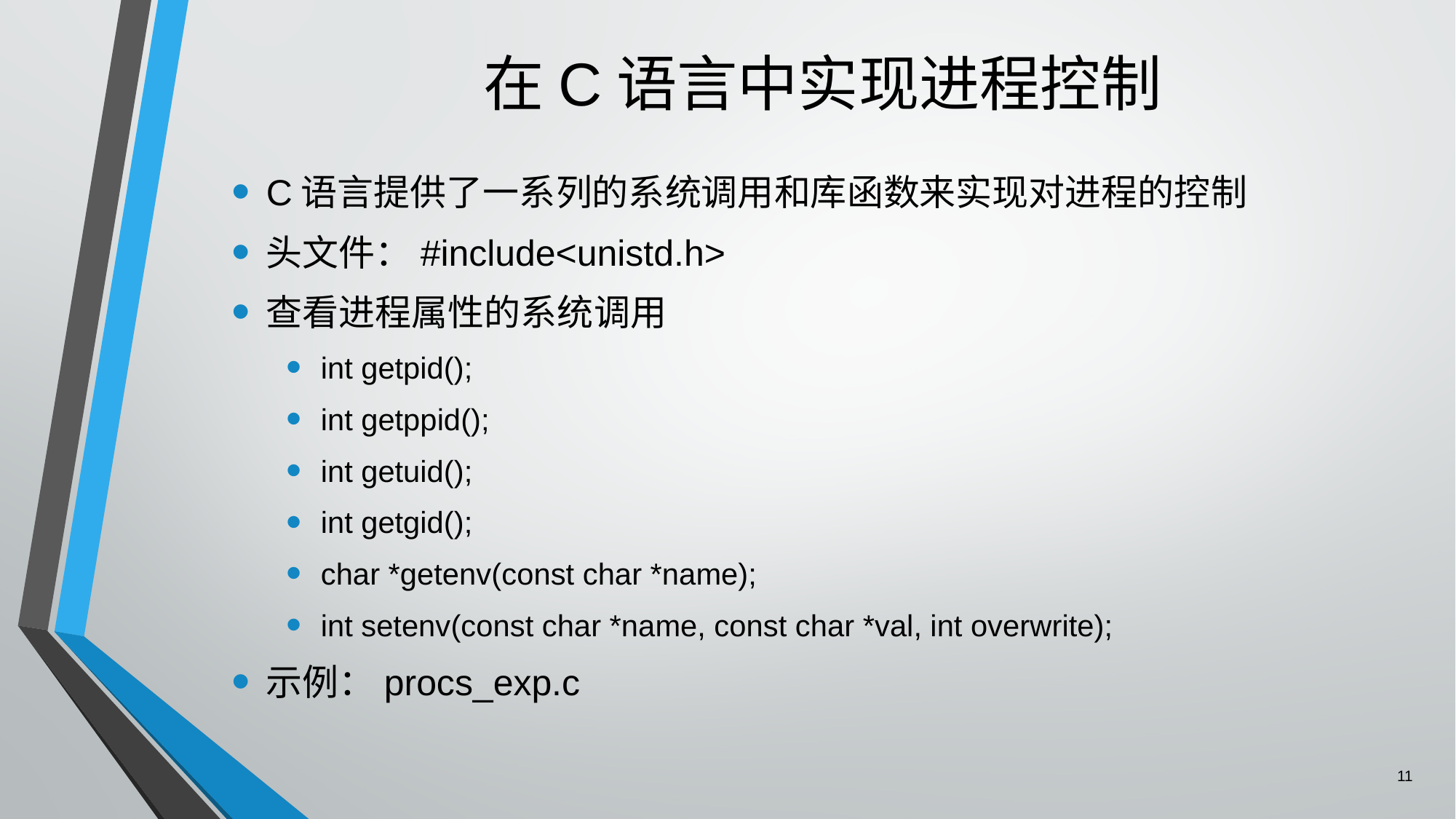

# 在C语言中实现进程控制
C语言提供了一系列的系统调用和库函数来实现对进程的控制
头文件：#include<unistd.h>
查看进程属性的系统调用
int getpid();
int getppid();
int getuid();
int getgid();
char *getenv(const char *name);
int setenv(const char *name, const char *val, int overwrite);
示例：procs_exp.c
11